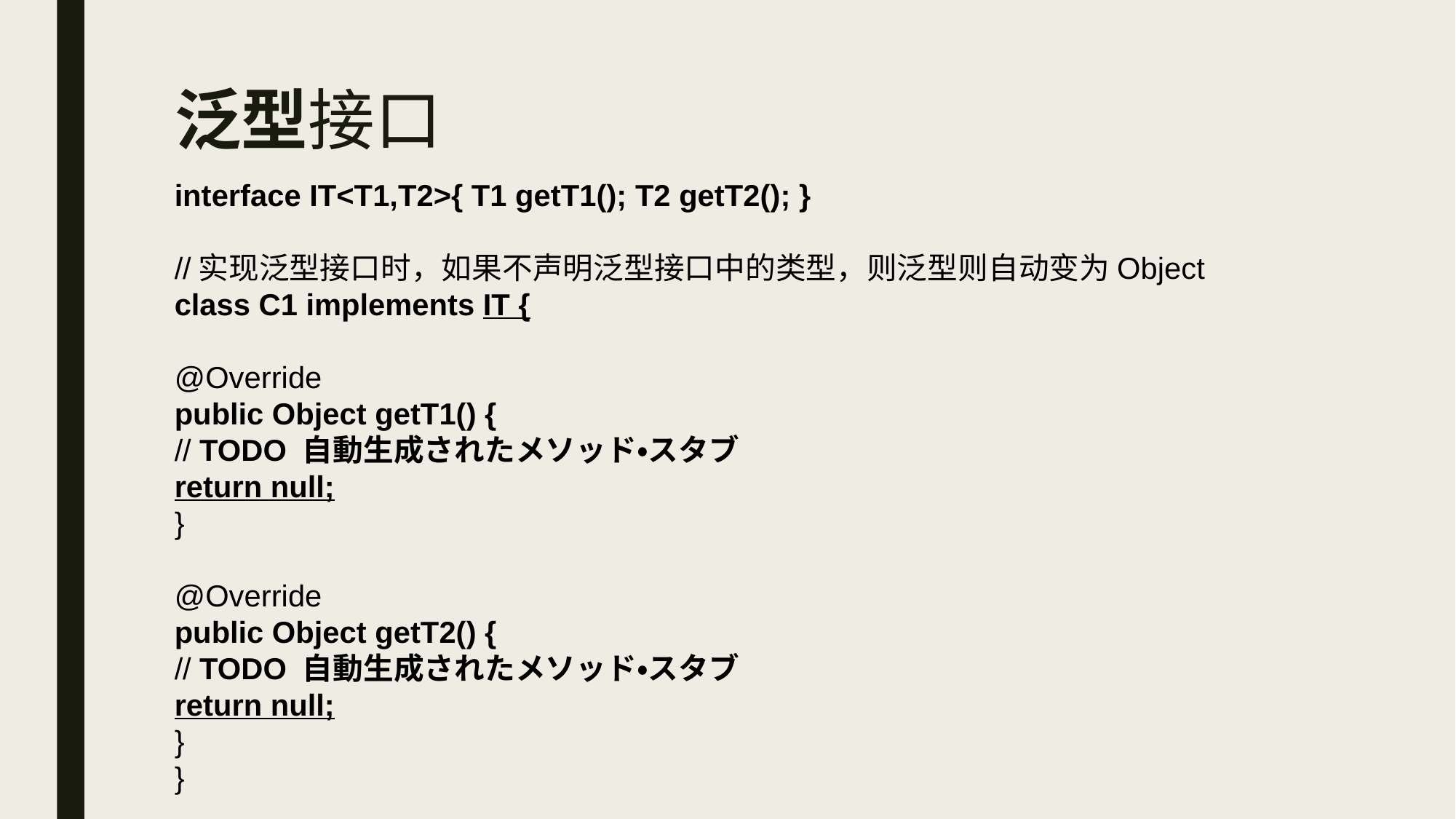

# 泛型接口
interface IT<T1,T2>{ T1 getT1(); T2 getT2(); }

//实现泛型接口时，如果不声明泛型接口中的类型，则泛型则自动变为Object
class C1 implements IT {

@Override
public Object getT1() {
// TODO 自動生成されたメソッド・スタブ
return null;
}

@Override
public Object getT2() {
// TODO 自動生成されたメソッド・スタブ
return null;
}
}